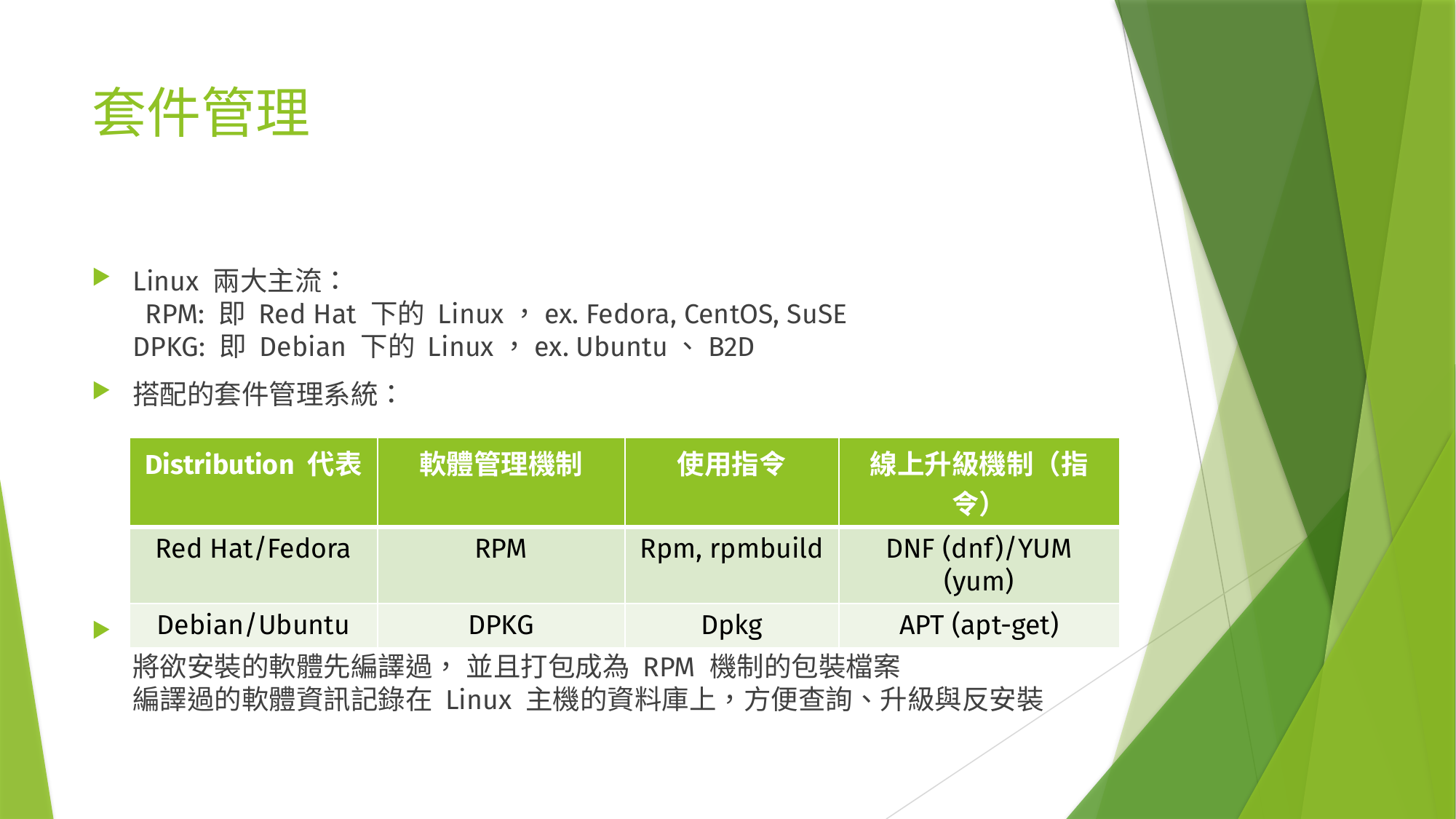

# 套件管理
Linux 兩大主流：
 RPM: 即 Red Hat 下的 Linux，ex. Fedora, CentOS, SuSE
DPKG: 即 Debian 下的 Linux，ex. Ubuntu、B2D
搭配的套件管理系統：

RPM 的特點：
將欲安裝的軟體先編譯過， 並且打包成為 RPM 機制的包裝檔案
編譯過的軟體資訊記錄在 Linux 主機的資料庫上，方便查詢、升級與反安裝
| Distribution 代表 | 軟體管理機制 | 使用指令 | 線上升級機制（指令） |
| --- | --- | --- | --- |
| Red Hat/Fedora | RPM | Rpm, rpmbuild | DNF (dnf)/YUM (yum) |
| Debian/Ubuntu | DPKG | Dpkg | APT (apt-get) |